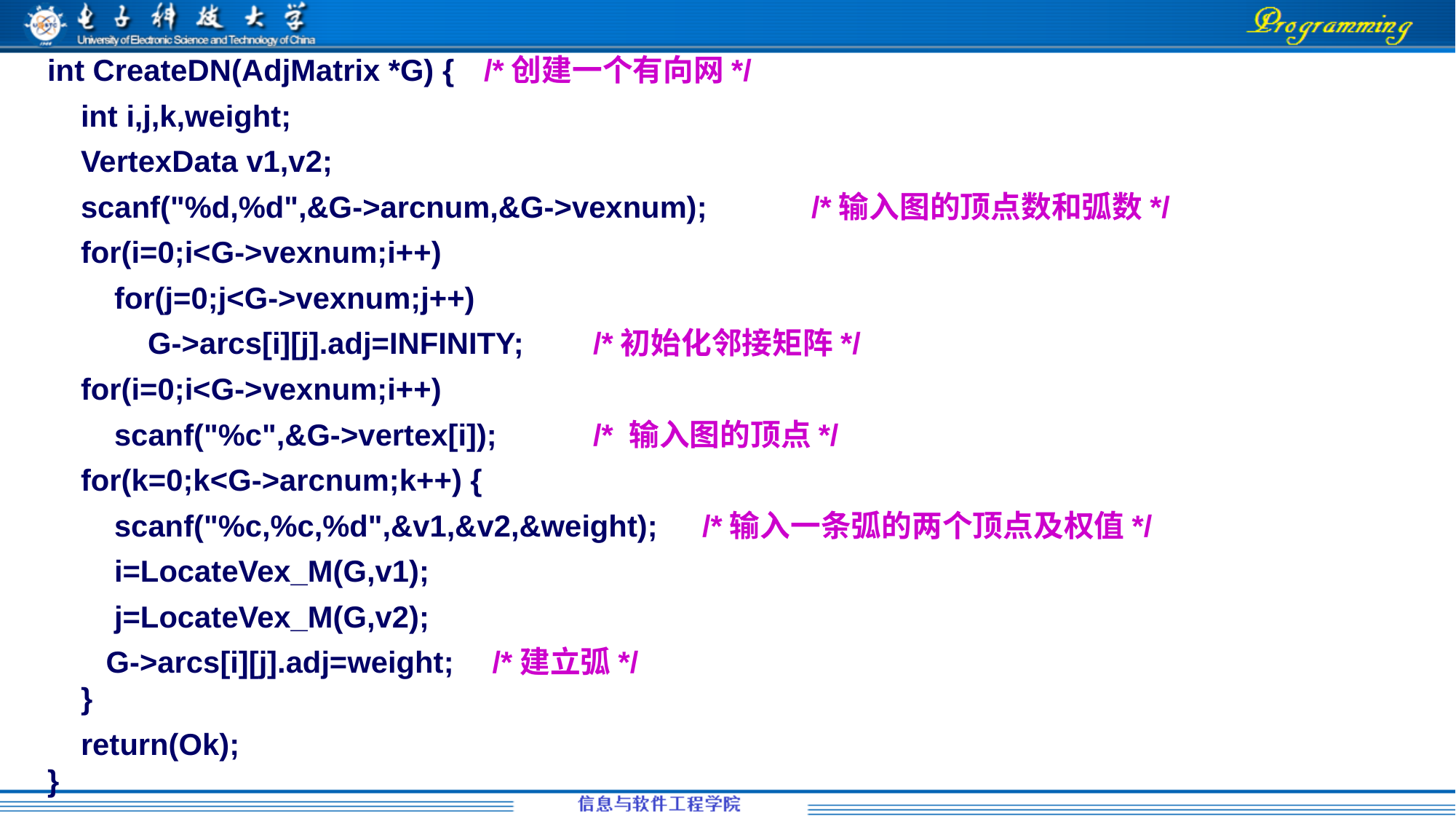

int CreateDN(AdjMatrix *G) {	/*创建一个有向网*/
    int i,j,k,weight;
    VertexData v1,v2;
    scanf("%d,%d",&G->arcnum,&G->vexnum); 	/*输入图的顶点数和弧数*/
    for(i=0;i<G->vexnum;i++)
        for(j=0;j<G->vexnum;j++)
            G->arcs[i][j].adj=INFINITY;	/*初始化邻接矩阵*/
    for(i=0;i<G->vexnum;i++)
        scanf("%c",&G->vertex[i]);	/* 输入图的顶点*/
    for(k=0;k<G->arcnum;k++) {
        scanf("%c,%c,%d",&v1,&v2,&weight);	/*输入一条弧的两个顶点及权值*/
        i=LocateVex_M(G,v1);
        j=LocateVex_M(G,v2);
       G->arcs[i][j].adj=weight; 	 /*建立弧*/
    }
    return(Ok);
}